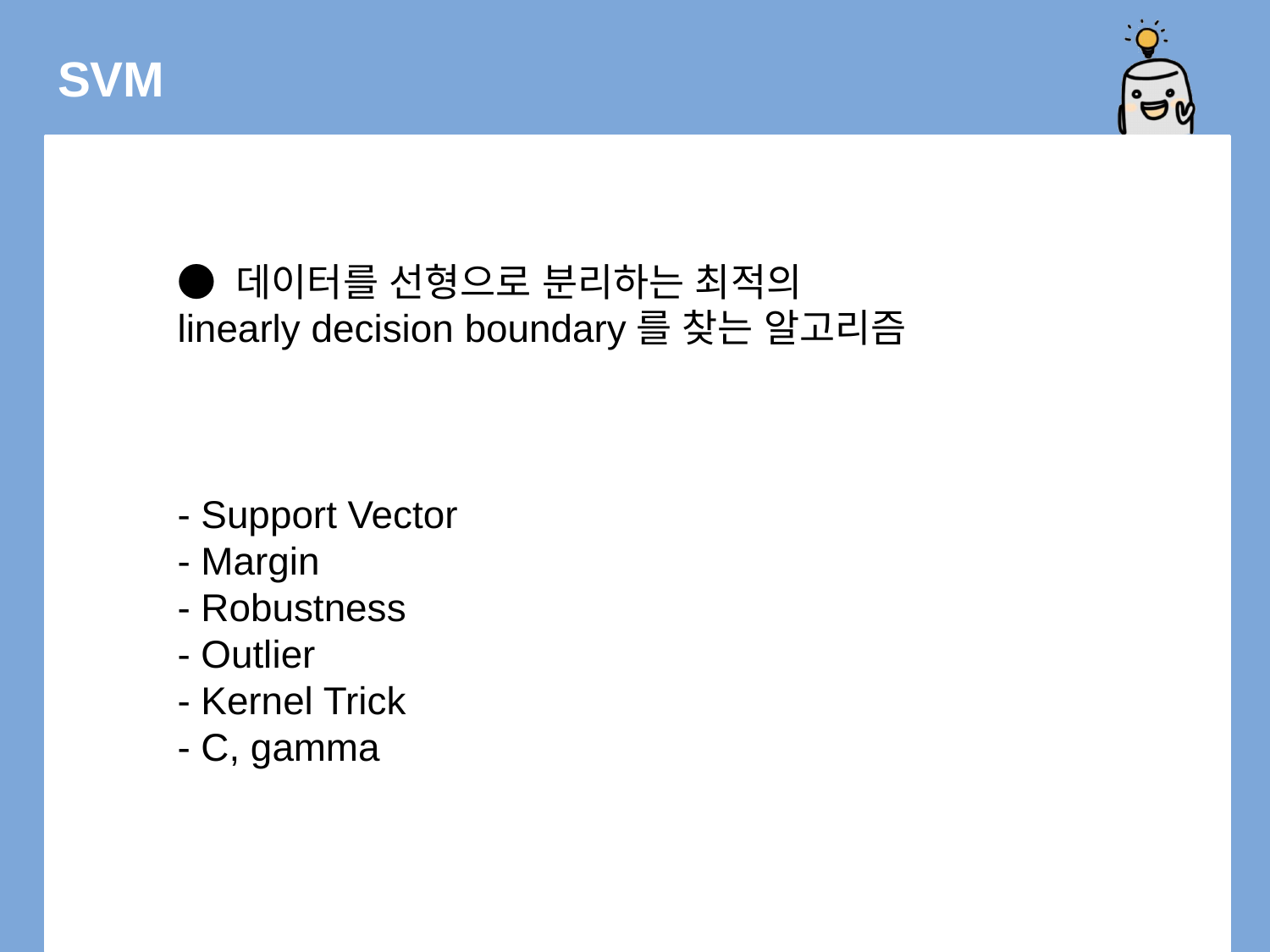

SVM
● 데이터를 선형으로 분리하는 최적의
linearly decision boundary를 찾는 알고리즘

- Support Vector
- Margin
- Robustness
- Outlier
- Kernel Trick
- C, gamma